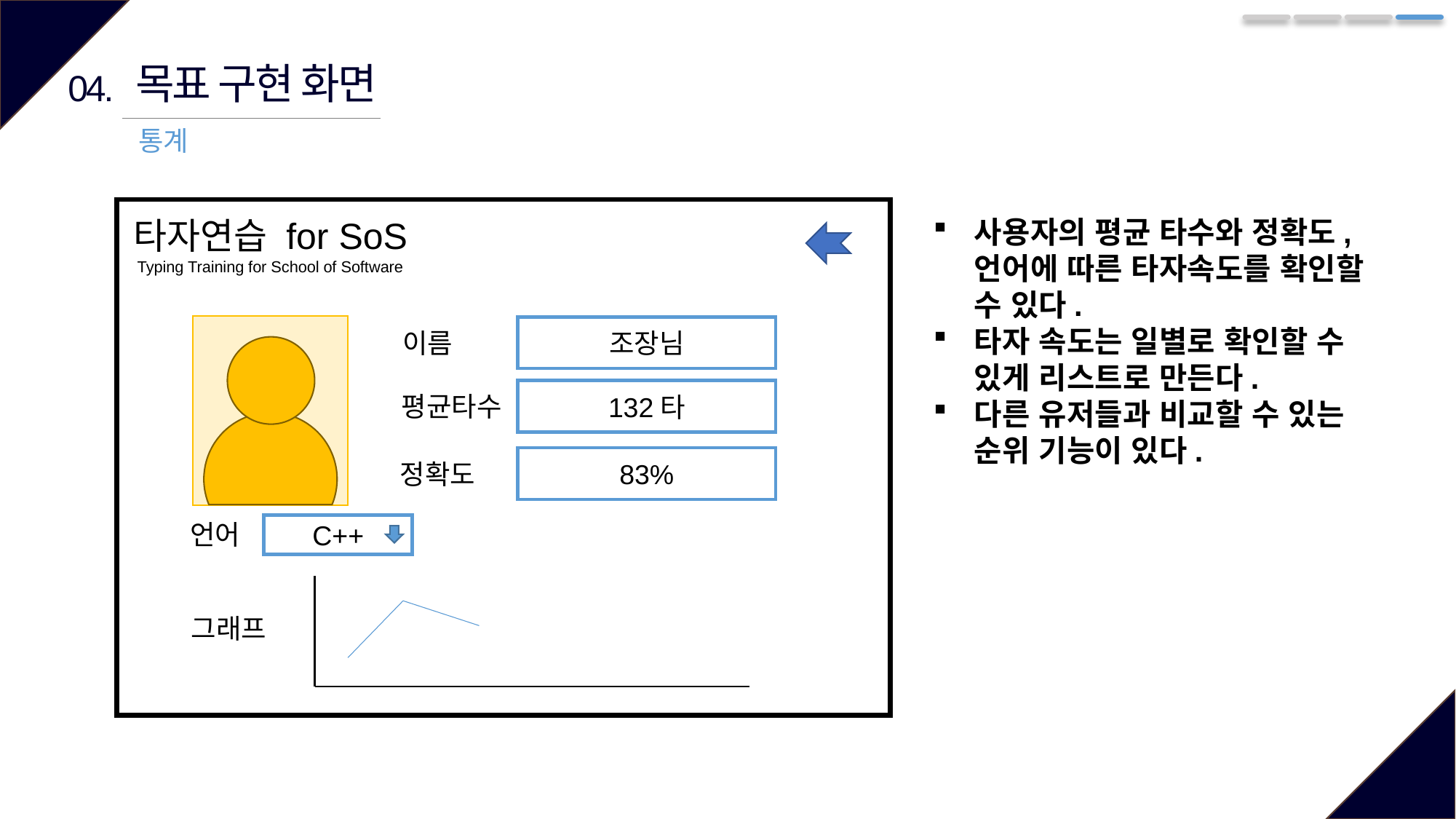

목표 구현 화면
04.
통계
아
타자연습 for SoS
Typing Training for School of Software

조장님
이름
132타
평균타수
83%
정확도
언어
C++

그래프
사용자의 평균 타수와 정확도, 언어에 따른 타자속도를 확인할 수 있다.
타자 속도는 일별로 확인할 수 있게 리스트로 만든다.
다른 유저들과 비교할 수 있는 순위 기능이 있다.